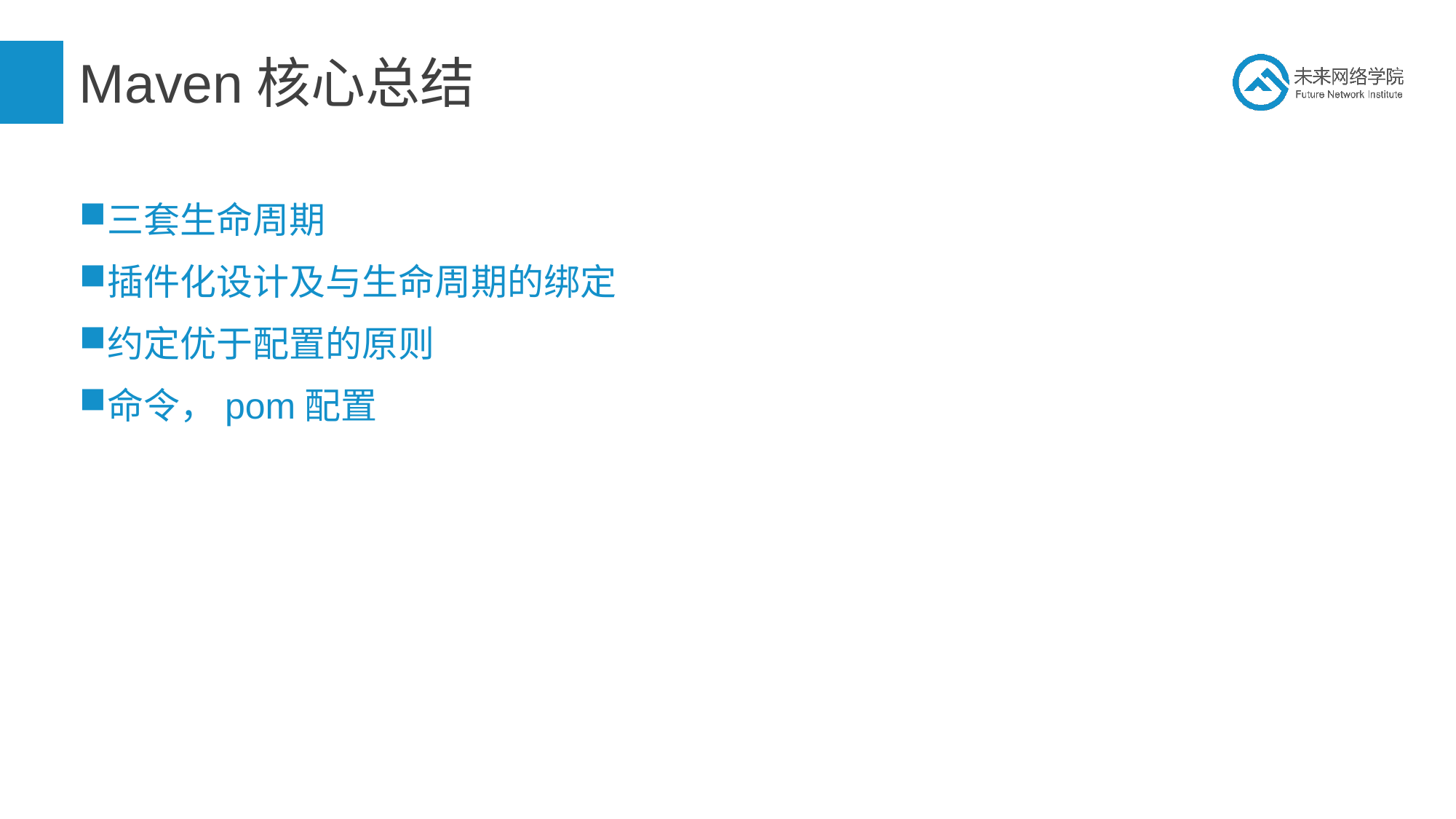

# Maven核心总结
三套生命周期
插件化设计及与生命周期的绑定
约定优于配置的原则
命令，pom配置